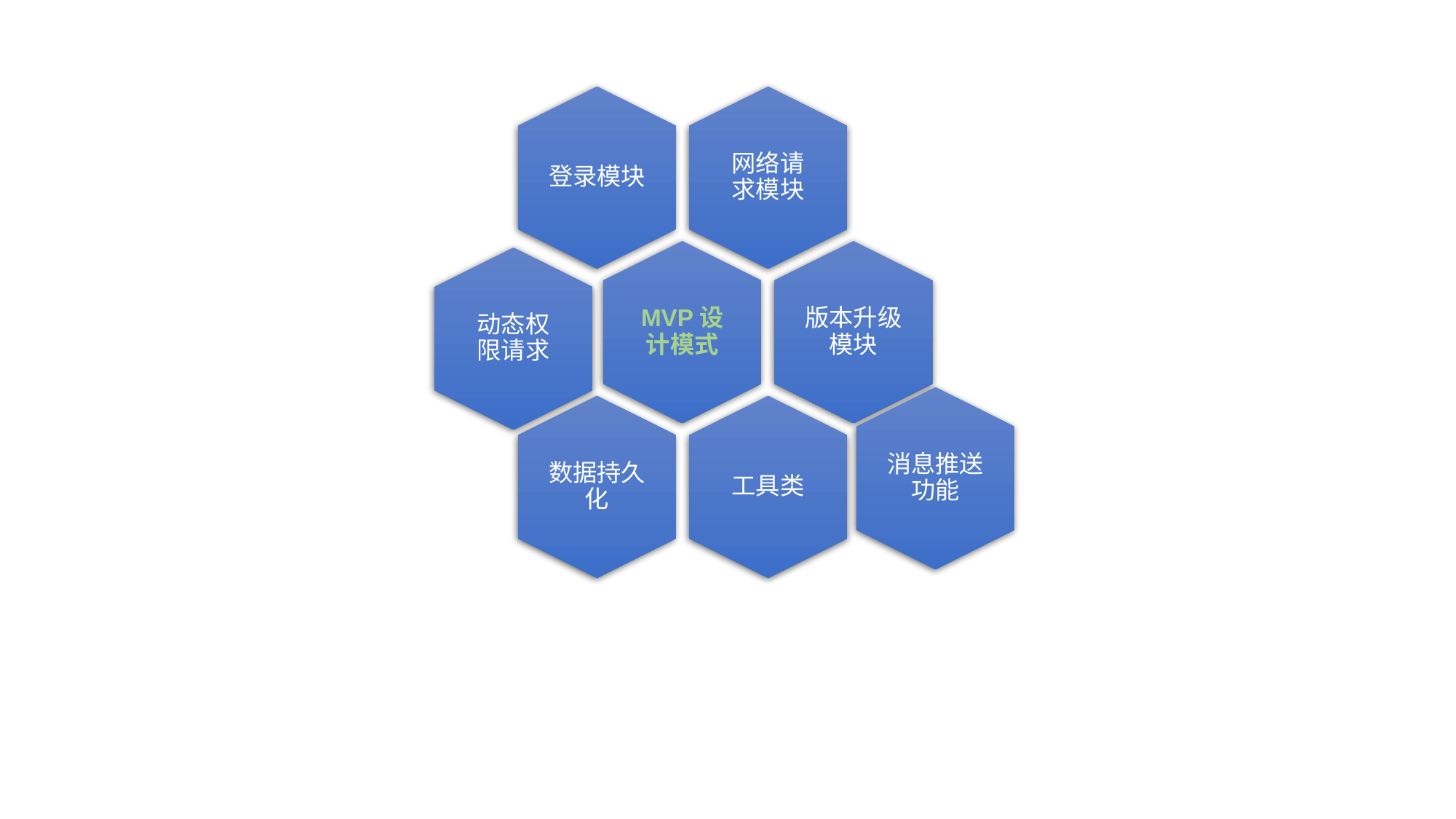

网络请求模块
登录模块
MVP设计模式
版本升级模块
工具类
数据持久化
动态权限请求
消息推送功能